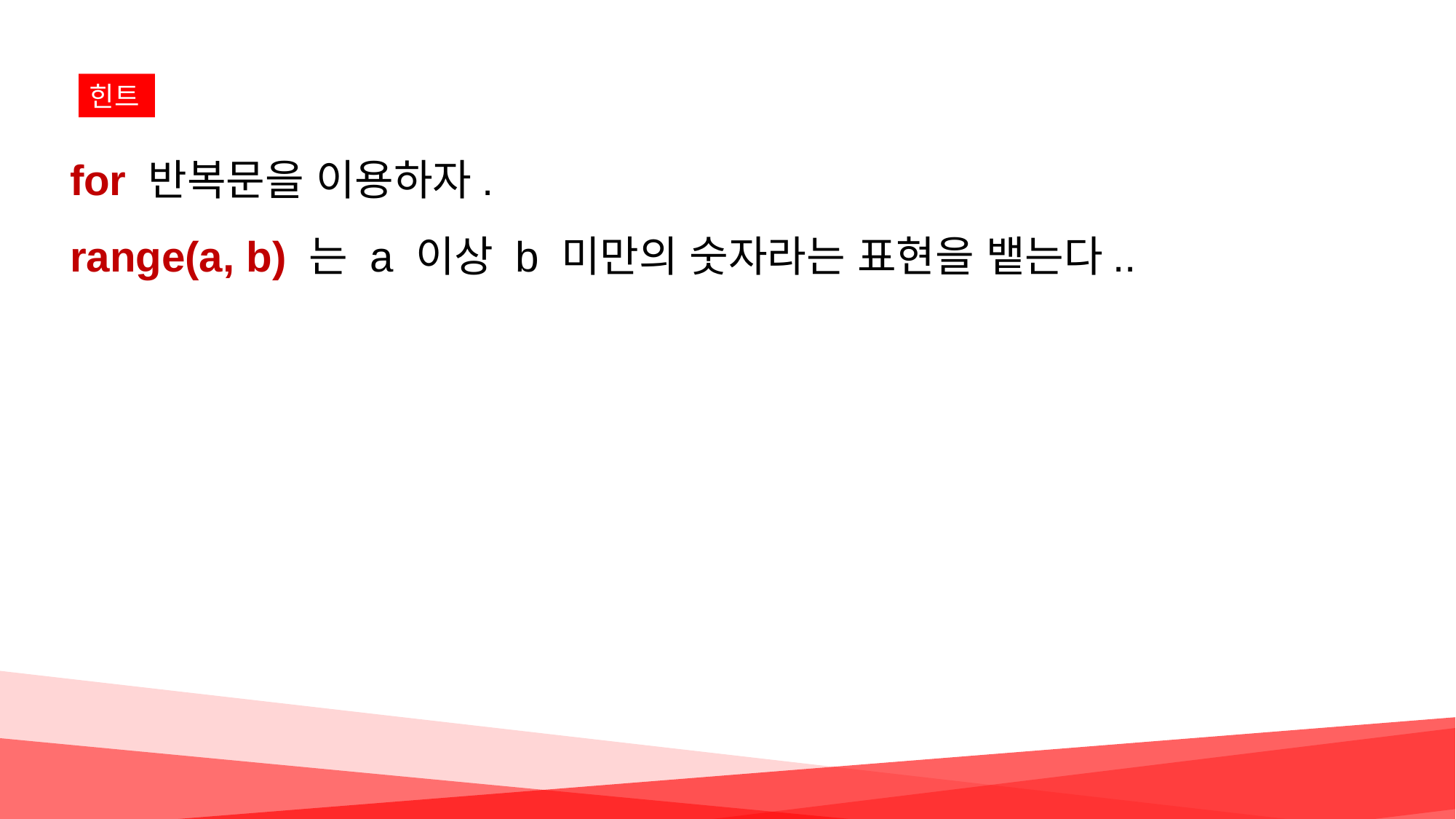

힌트

for 반복문을 이용하자.
range(a, b) 는 a 이상 b 미만의 숫자라는 표현을 뱉는다..